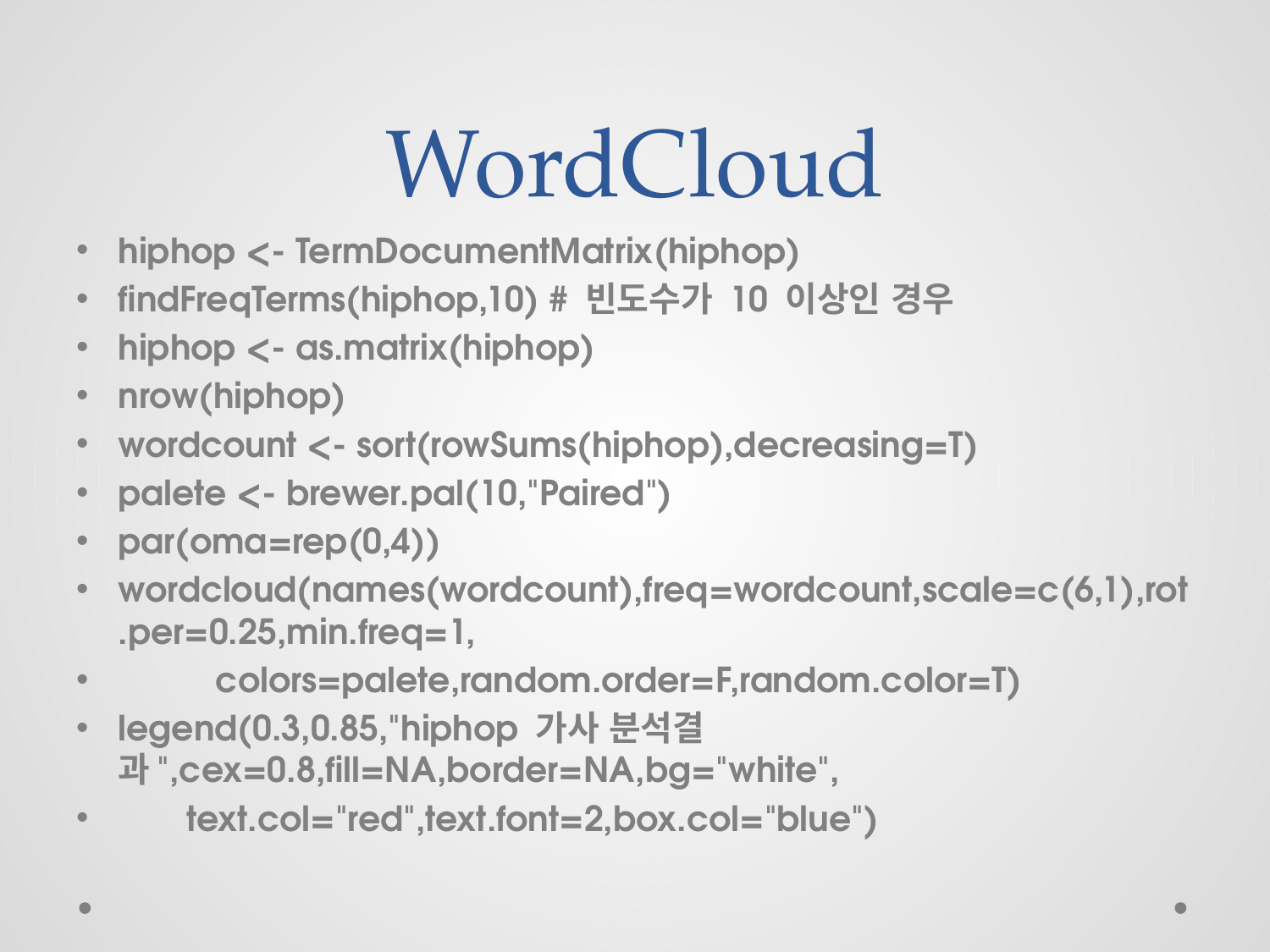

# WordCloud
hiphop <- TermDocumentMatrix(hiphop)
findFreqTerms(hiphop,10) # 빈도수가 10 이상인 경우
hiphop <- as.matrix(hiphop)
nrow(hiphop)
wordcount <- sort(rowSums(hiphop),decreasing=T)
palete <- brewer.pal(10,"Paired")
par(oma=rep(0,4))
wordcloud(names(wordcount),freq=wordcount,scale=c(6,1),rot.per=0.25,min.freq=1,
          colors=palete,random.order=F,random.color=T)
legend(0.3,0.85,"hiphop 가사 분석결과",cex=0.8,fill=NA,border=NA,bg="white",
       text.col="red",text.font=2,box.col="blue")